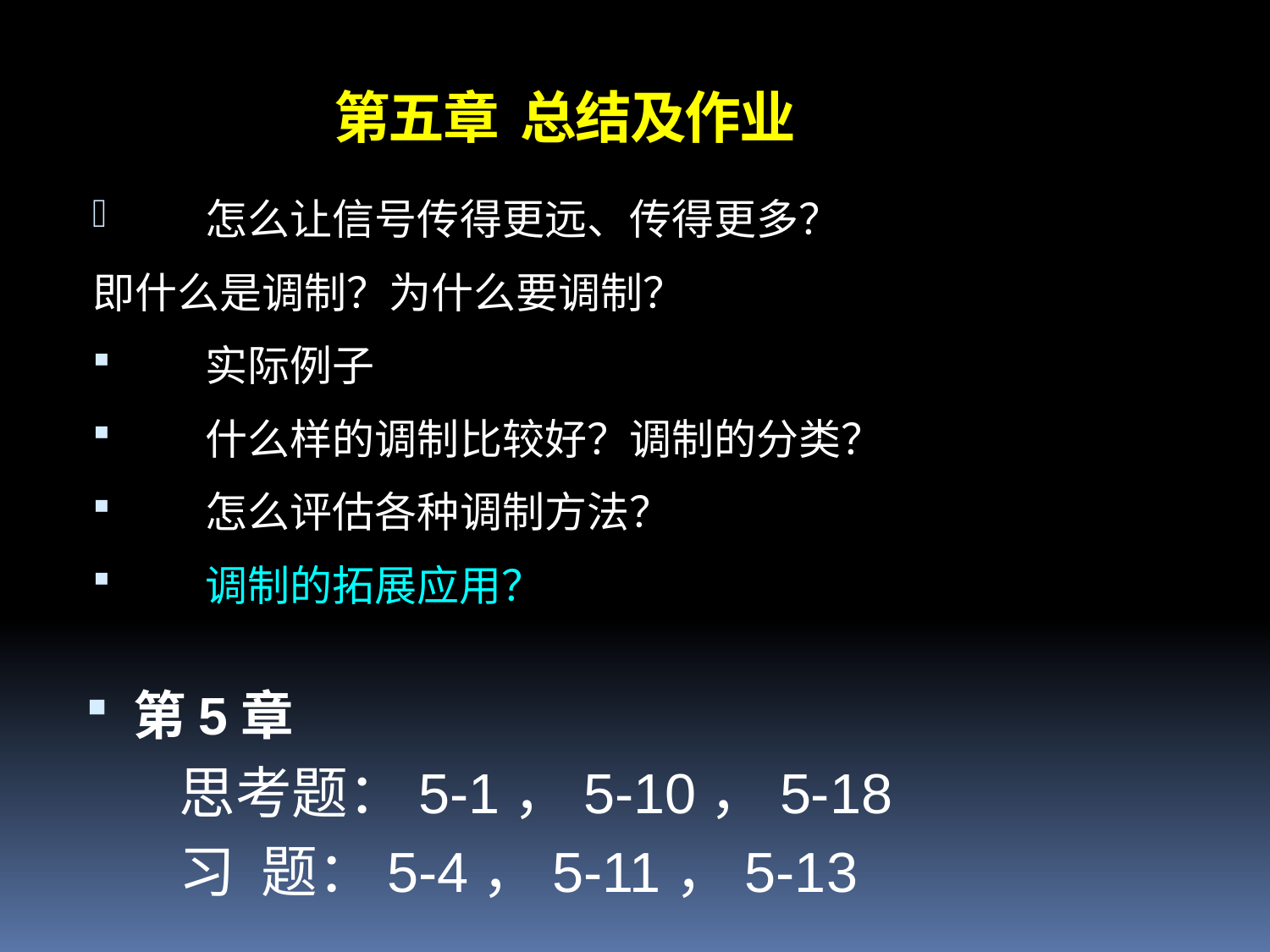

第五章  总结及作业
怎么让信号传得更远、传得更多？
即什么是调制？为什么要调制？
实际例子
什么样的调制比较好？调制的分类？
怎么评估各种调制方法？
调制的拓展应用？

第5章
	思考题：5-1，5-10，5-18
	习  题：5-4，5-11，5-13